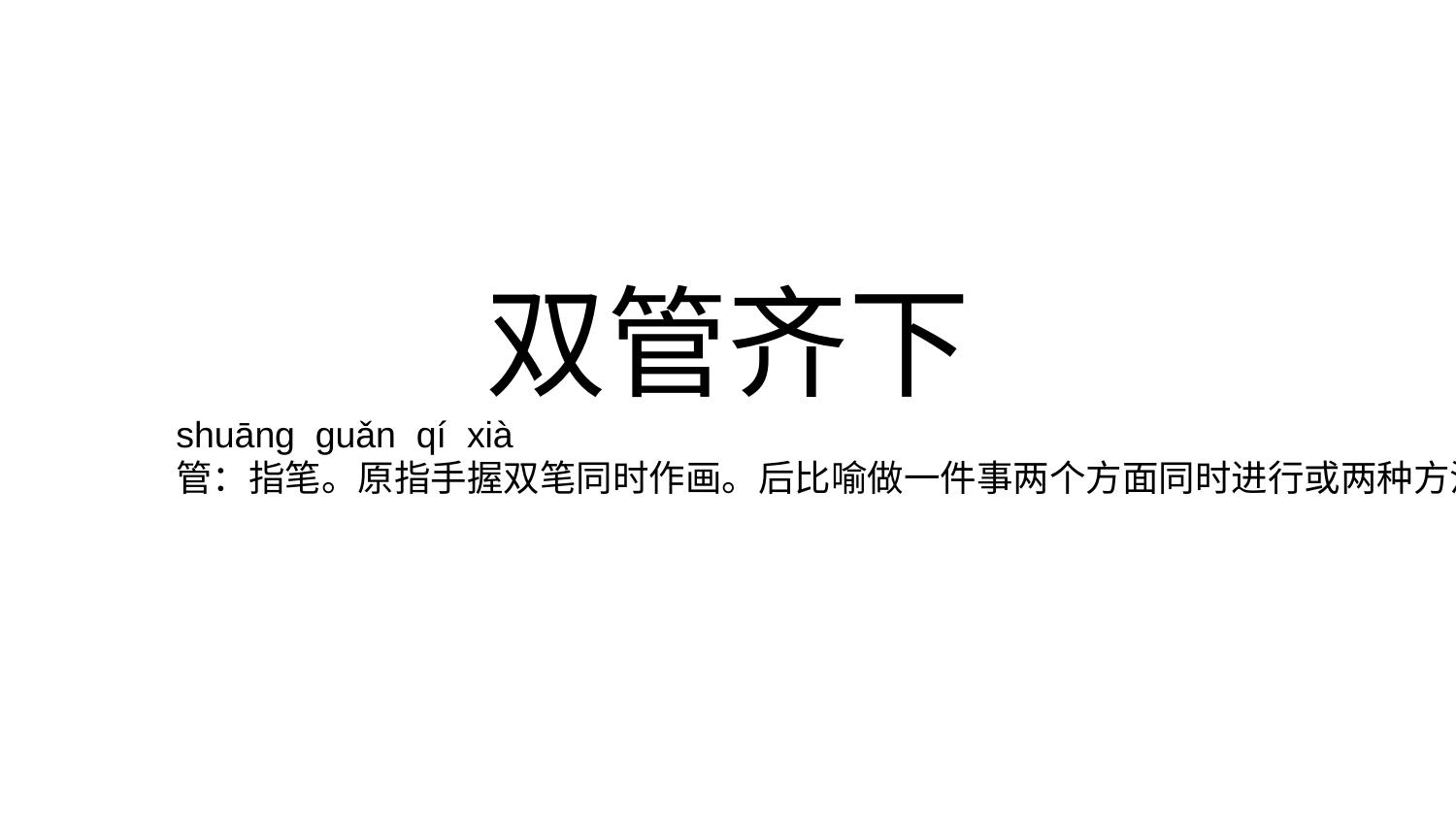

# 双管齐下
shuāng  guǎn  qí  xià
管：指笔。原指手握双笔同时作画。后比喻做一件事两个方面同时进行或两种方法同时使用。